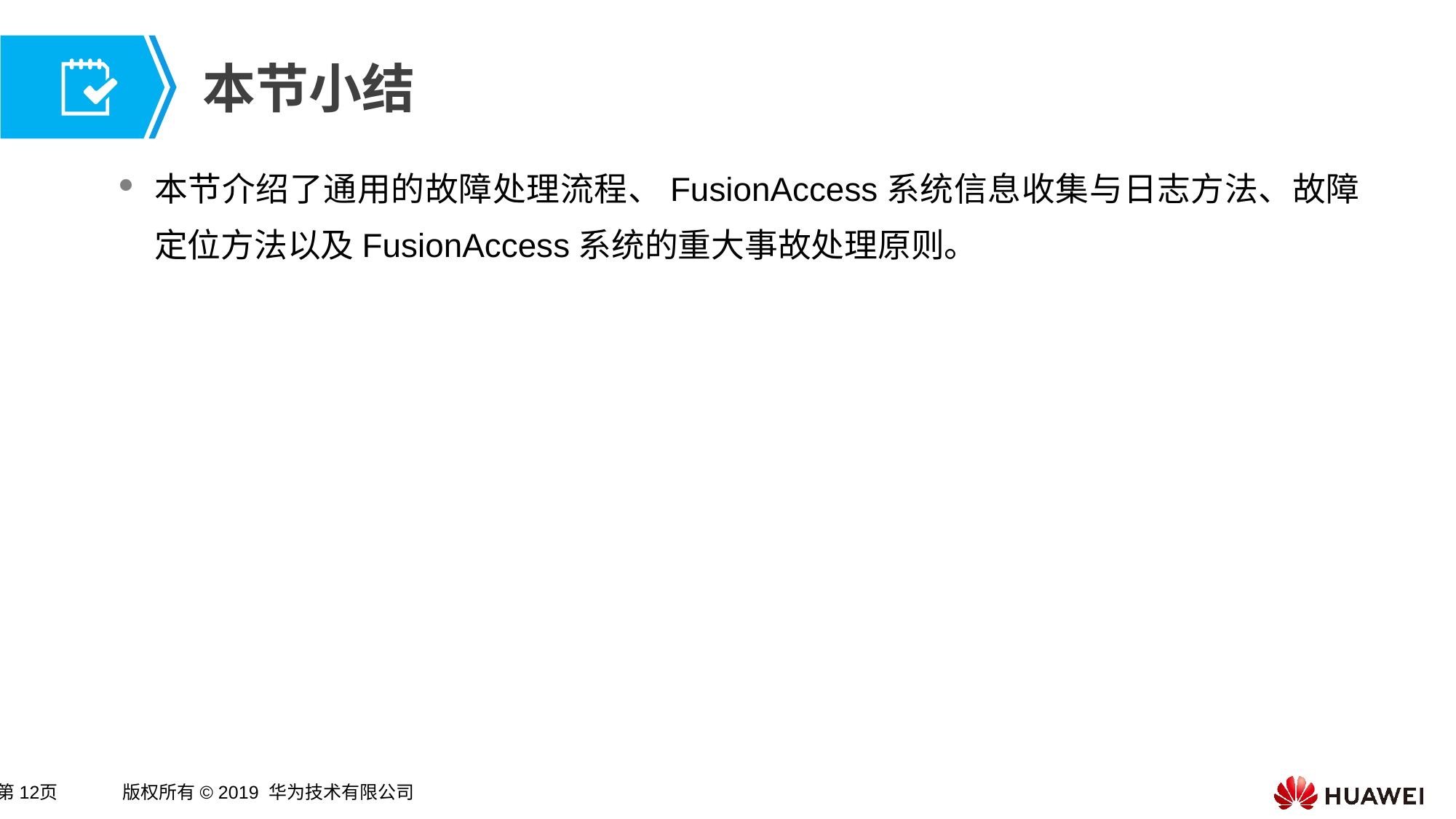

本节介绍了通用的故障处理流程、FusionAccess系统信息收集与日志方法、故障定位方法以及FusionAccess系统的重大事故处理原则。